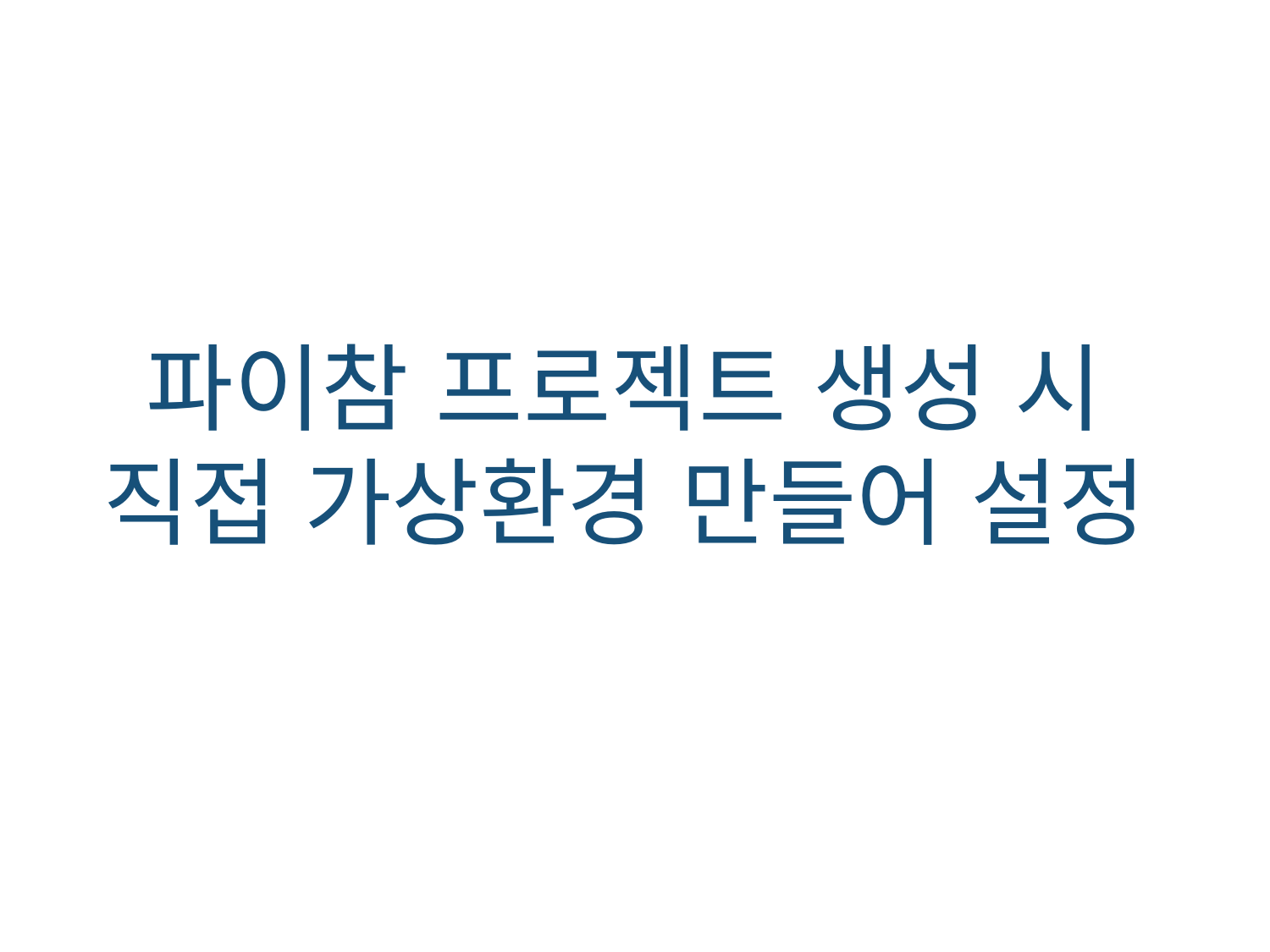

파이참 프로젝트 생성 시
직접 가상환경 만들어 설정